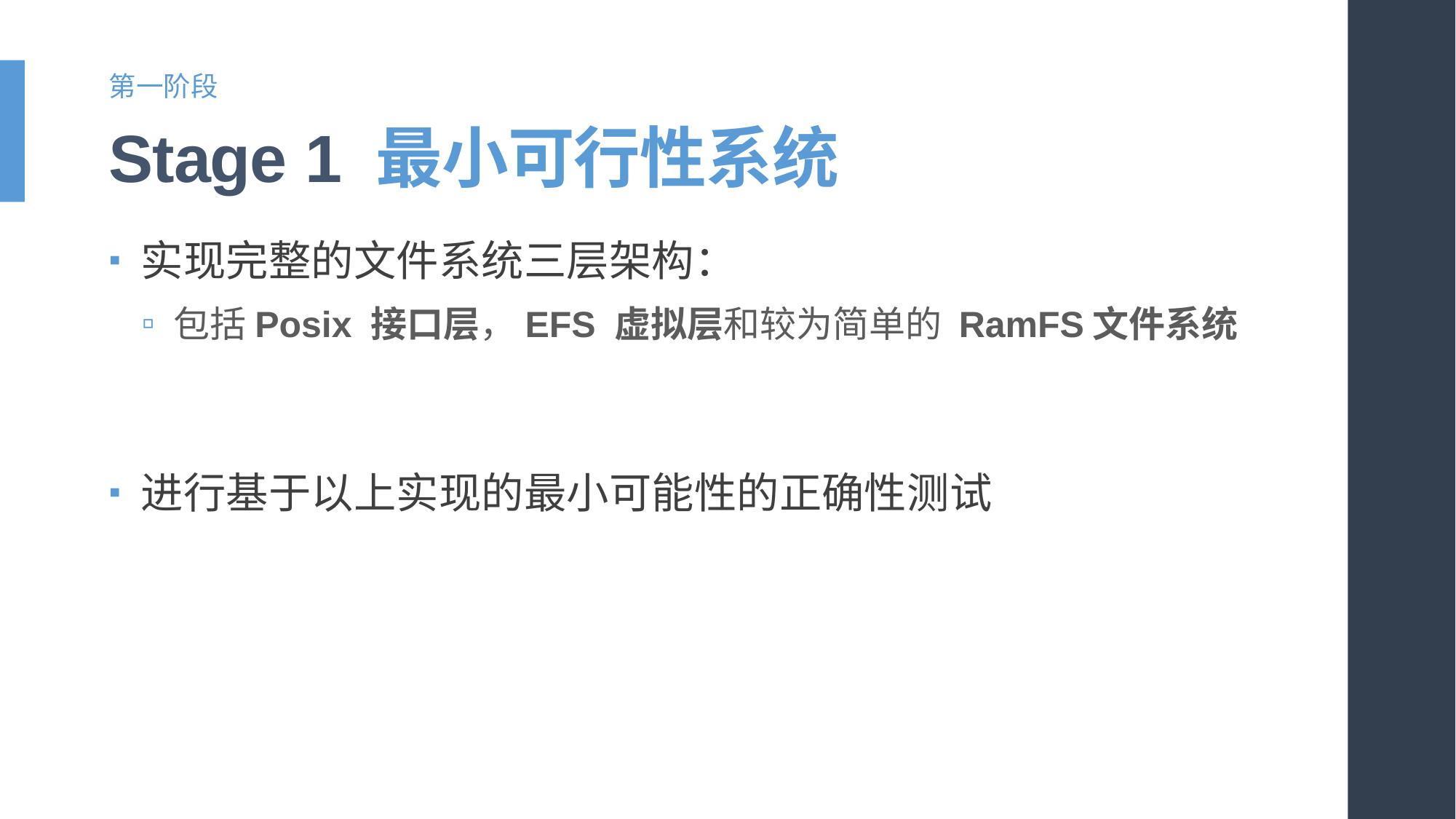

第一阶段
# Stage 1 最小可行性系统
实现完整的文件系统三层架构：
包括Posix 接口层，EFS 虚拟层和较为简单的 RamFS文件系统

进行基于以上实现的最小可能性的正确性测试